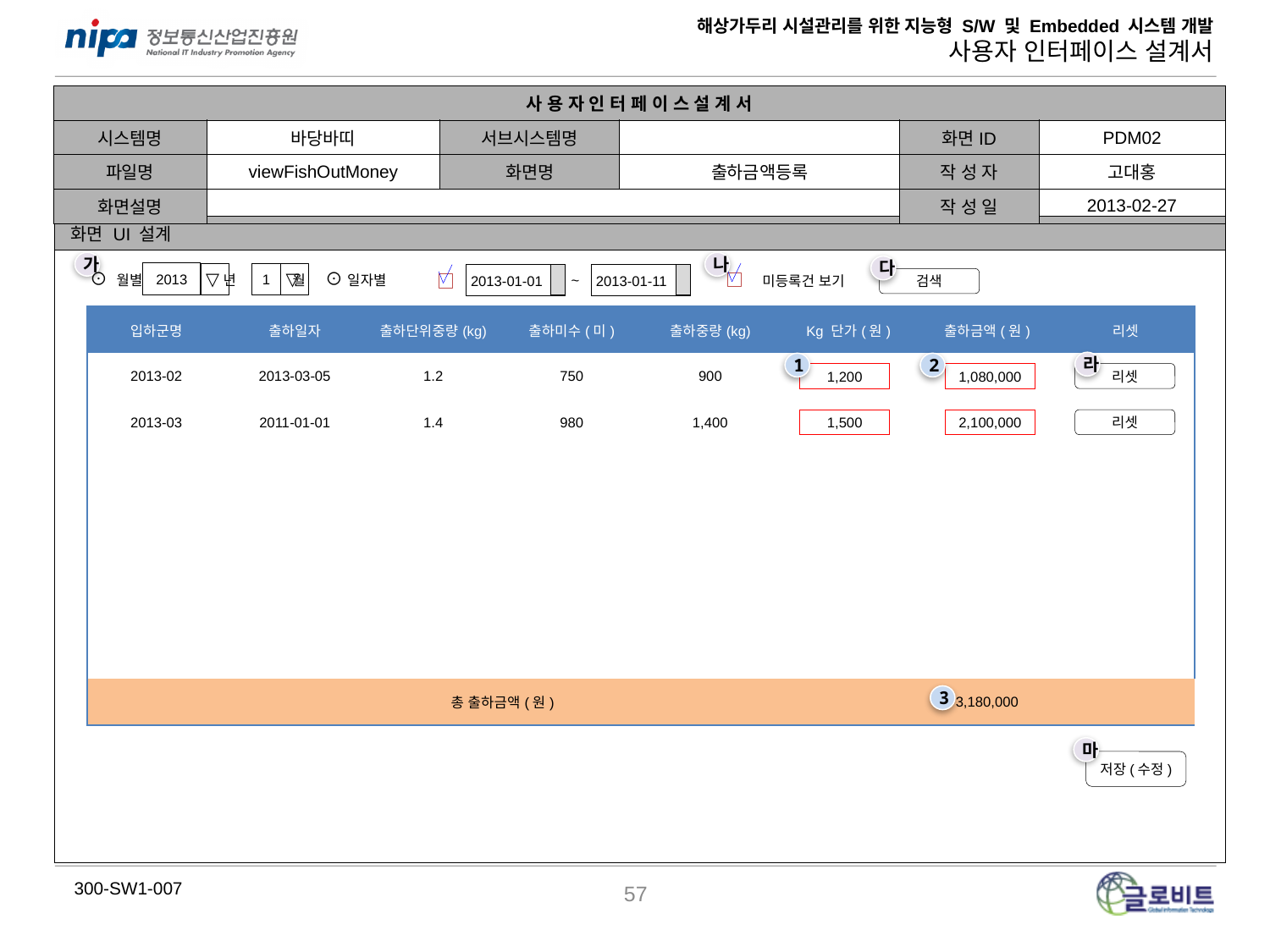

| 사 용 자 인 터 페 이 스 설 계 서 |  |  |  |  |  |
| --- | --- | --- | --- | --- | --- |
| 시스템명 | 바당바띠 | 서브시스템명 |  | 화면ID | PDM02 |
| 파일명 | viewFishOutMoney | 화면명 | 출하금액등록 | 작 성 자 | 고대홍 |
| 화면설명 |  |  |  | 작 성 일 | 2013-02-27 |
| 화면 UI 설계 |
| --- |
|  |
가
나
다
▽
▽
⊙ 월별                    년              월     ⊙ 일자별

2013
1
~

2013-01-01

2013-01-11

미등록건 보기
검색
| 입하군명 | 출하일자 | 출하단위중량(kg) | 출하미수(미) | 출하중량(kg) | Kg 단가(원) | 출하금액(원) | 리셋 |
| --- | --- | --- | --- | --- | --- | --- | --- |
| 2013-02 | 2013-03-05 | 1.2 | 750 | 900 |  |  |  |
| 2013-03 | 2011-01-01 | 1.4 | 980 | 1,400 |  |  |  |
|  |  |  |  |  |  |  |  |
|  |  |  |  |  |  |  |  |
|  |  |  |  |  |  |  |  |
|  |  |  |  |  |  |  |  |
|  |  |  |  |  |  |  |  |
| 총 출하금액(원) |  |  |  |  |  | 3,180,000 |  |
라
1
2
1,200
1,080,000
리셋
1,500
2,100,000
리셋
3
마
저장(수정)